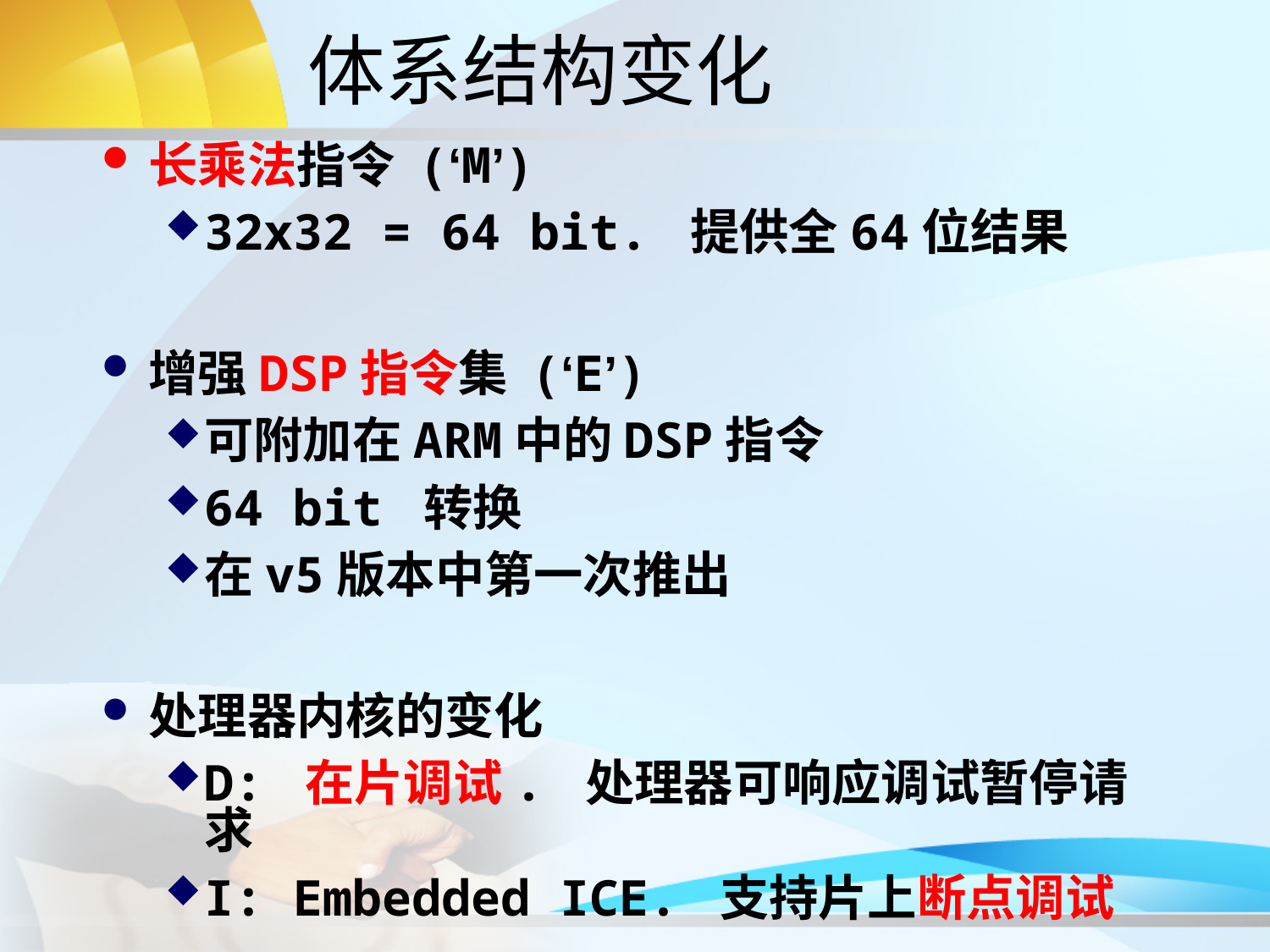

# 体系结构变化
长乘法指令 (‘M’)
32x32 = 64 bit. 提供全64位结果

增强DSP指令集 (‘E’)
可附加在ARM中的DSP指令
64 bit 转换
在v5版本中第一次推出

处理器内核的变化
D: 在片调试. 处理器可响应调试暂停请求
I: Embedded ICE. 支持片上断点调试